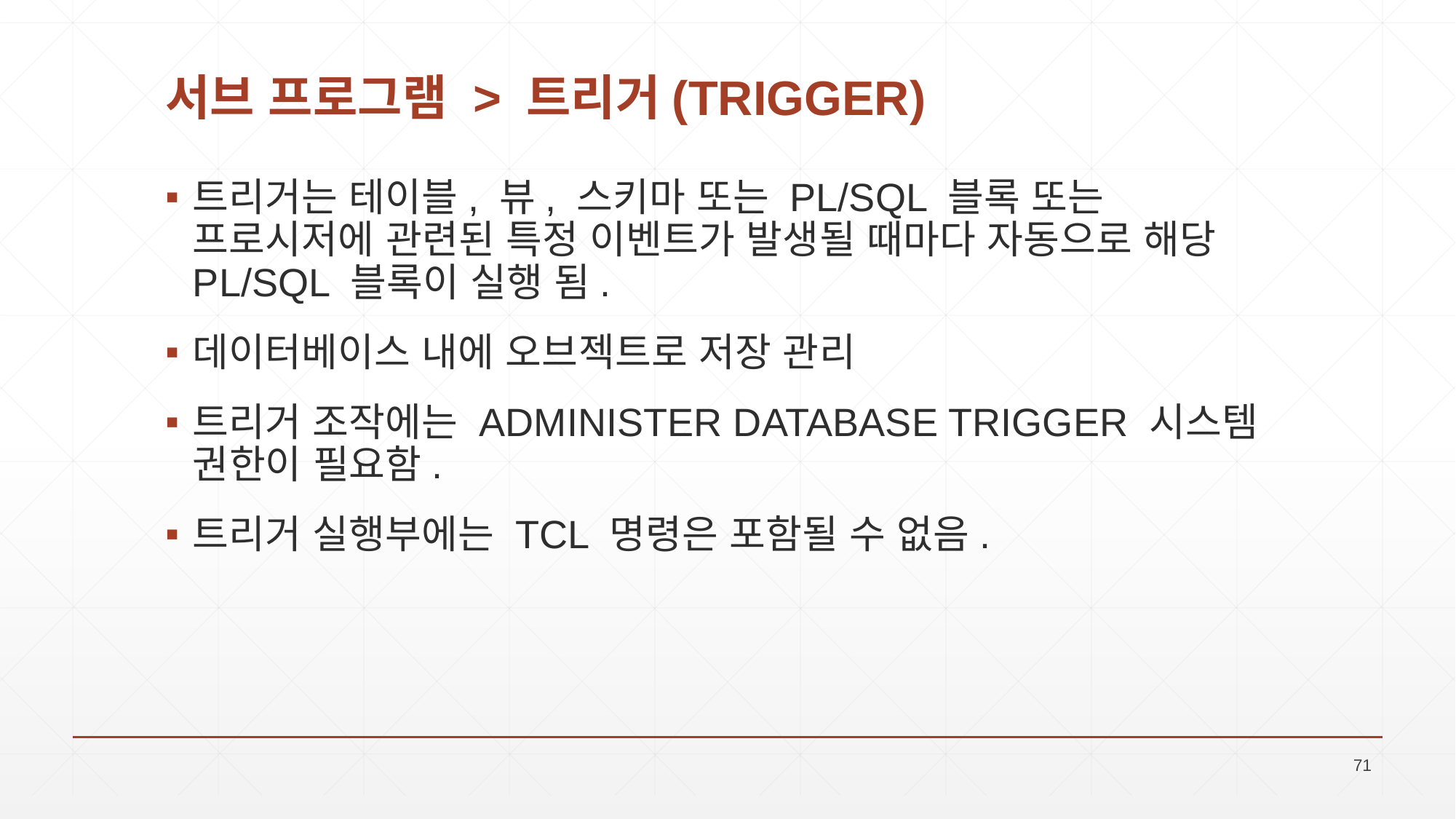

# 서브 프로그램 > 트리거(TRIGGER)
트리거는 테이블, 뷰, 스키마 또는 PL/SQL 블록 또는 프로시저에 관련된 특정 이벤트가 발생될 때마다 자동으로 해당 PL/SQL 블록이 실행 됨.
데이터베이스 내에 오브젝트로 저장 관리
트리거 조작에는 ADMINISTER DATABASE TRIGGER 시스템 권한이 필요함.
트리거 실행부에는 TCL 명령은 포함될 수 없음.
71